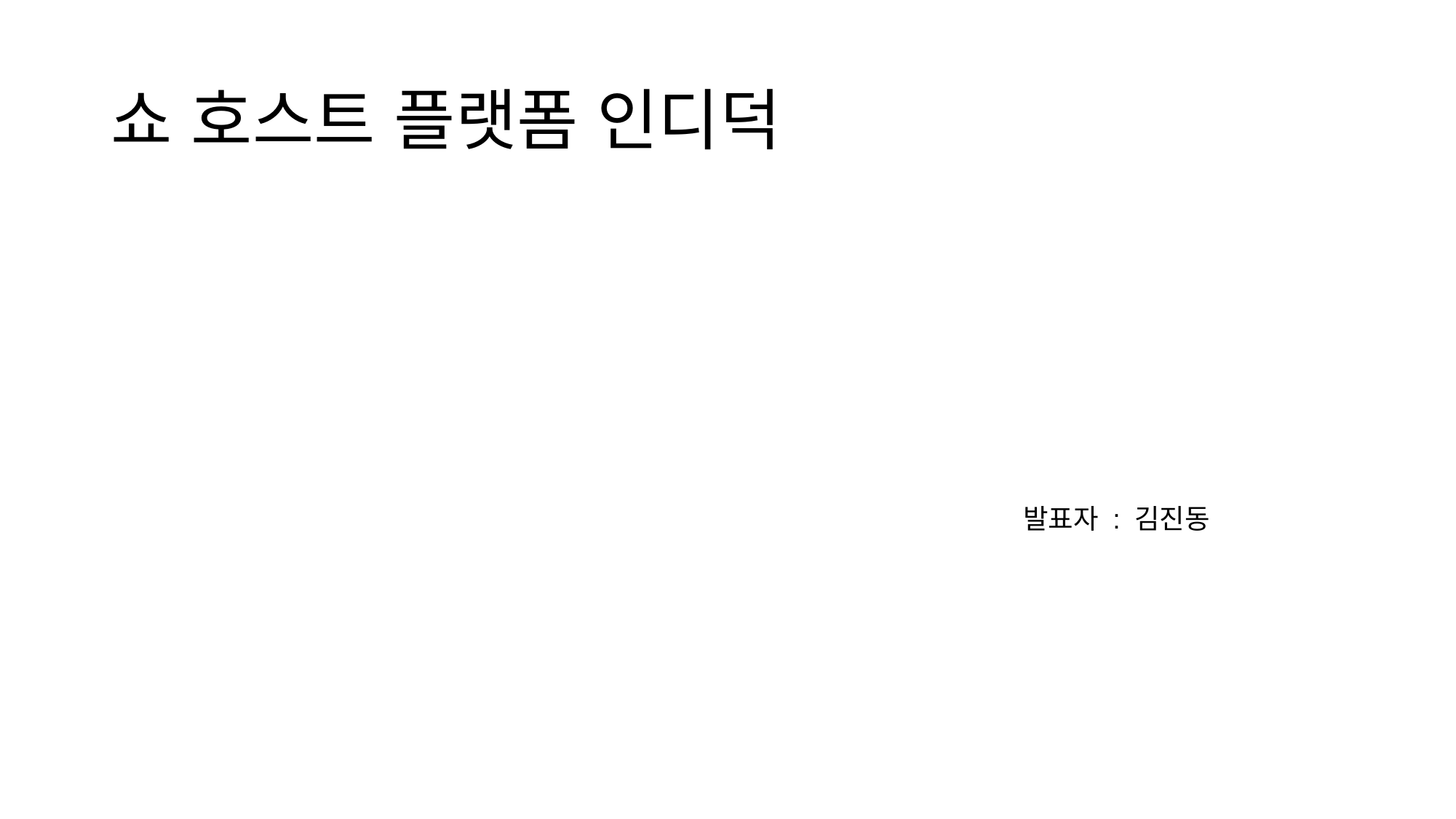

# 쇼 호스트 플랫폼 인디덕
발표자 : 김진동